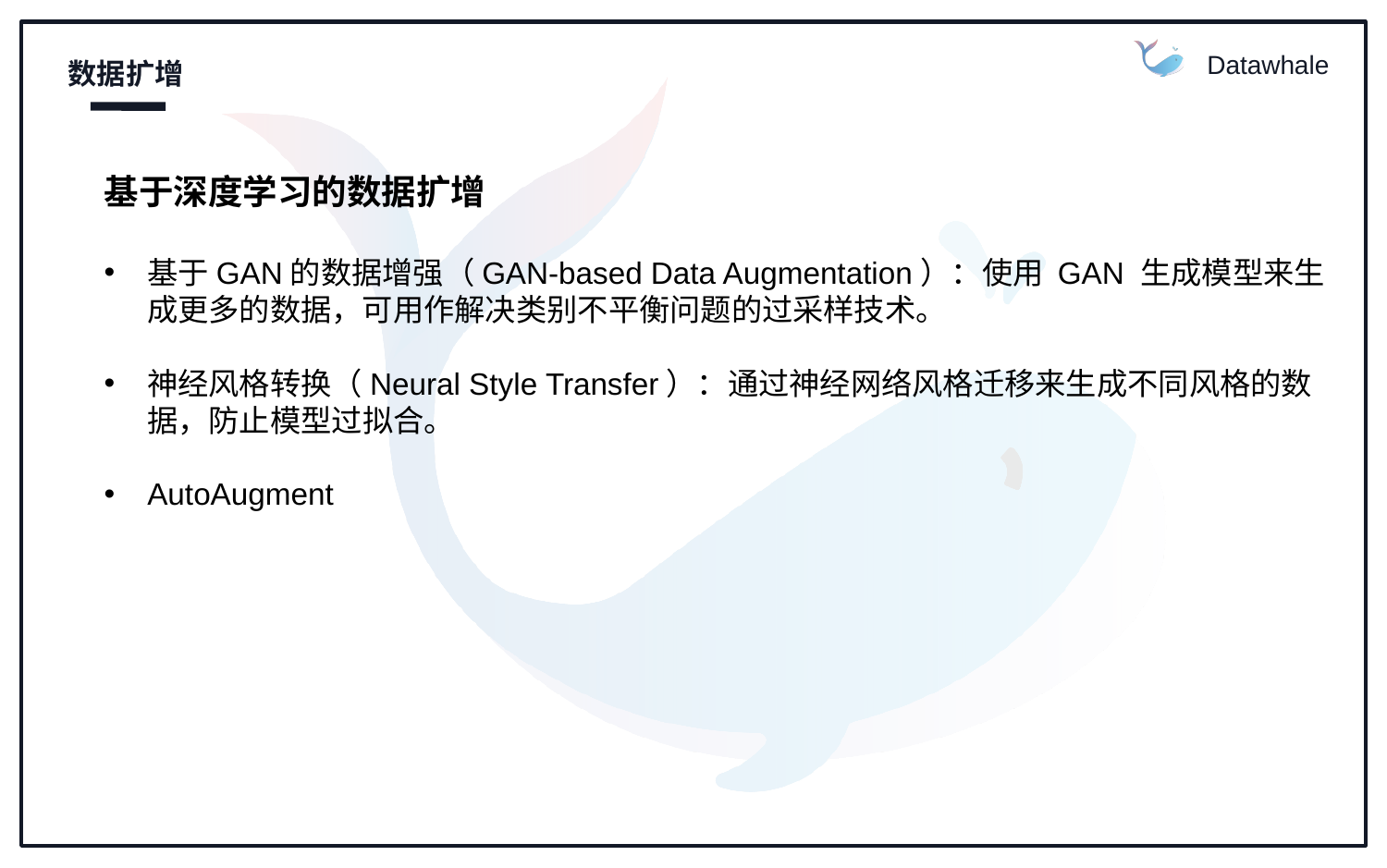

Datawhale

数据扩增

基于深度学习的数据扩增

基于GAN的数据增强（GAN-based Data Augmentation）：使用 GAN 生成模型来生成更多的数据，可用作解决类别不平衡问题的过采样技术。

神经风格转换（Neural Style Transfer）：通过神经网络风格迁移来生成不同风格的数据，防止模型过拟合。

AutoAugment